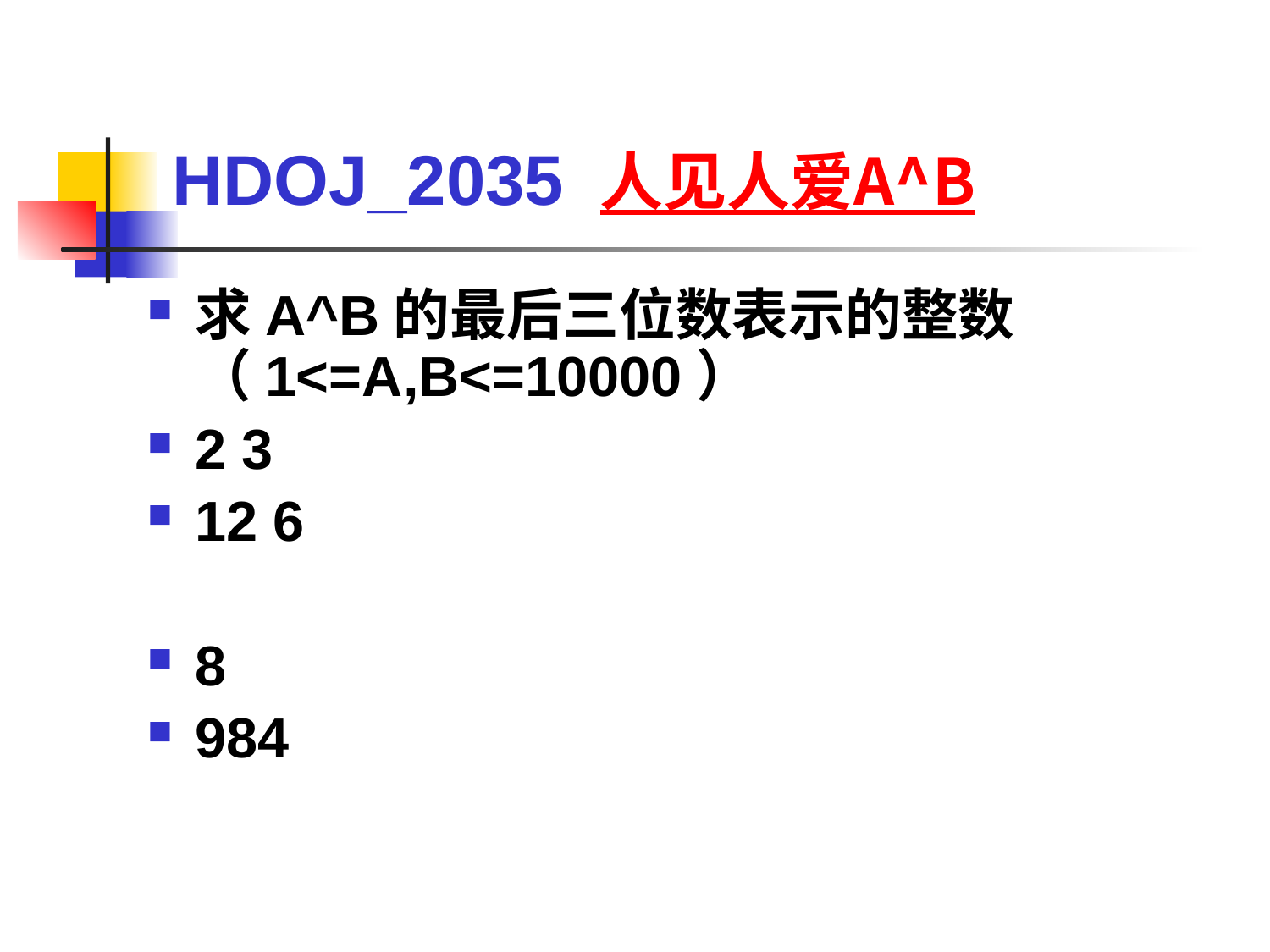

# HDOJ_2035 人见人爱A^B
求A^B的最后三位数表示的整数（1<=A,B<=10000）
2 3
12 6

8
984

17